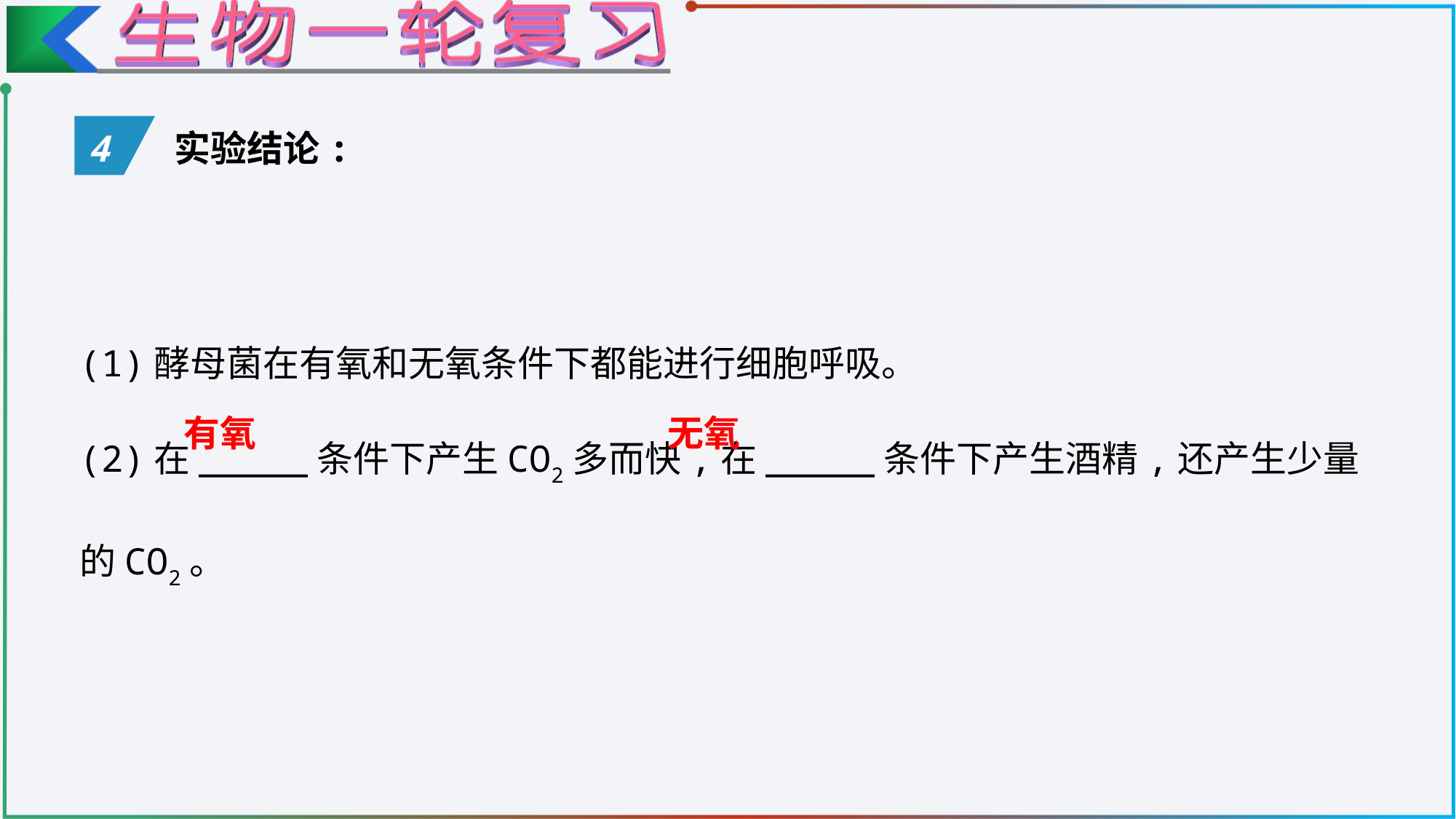

4
实验结论:
(1)酵母菌在有氧和无氧条件下都能进行细胞呼吸。
(2)在_____条件下产生CO2多而快,在_____条件下产生酒精,还产生少量的CO2。
有氧
无氧